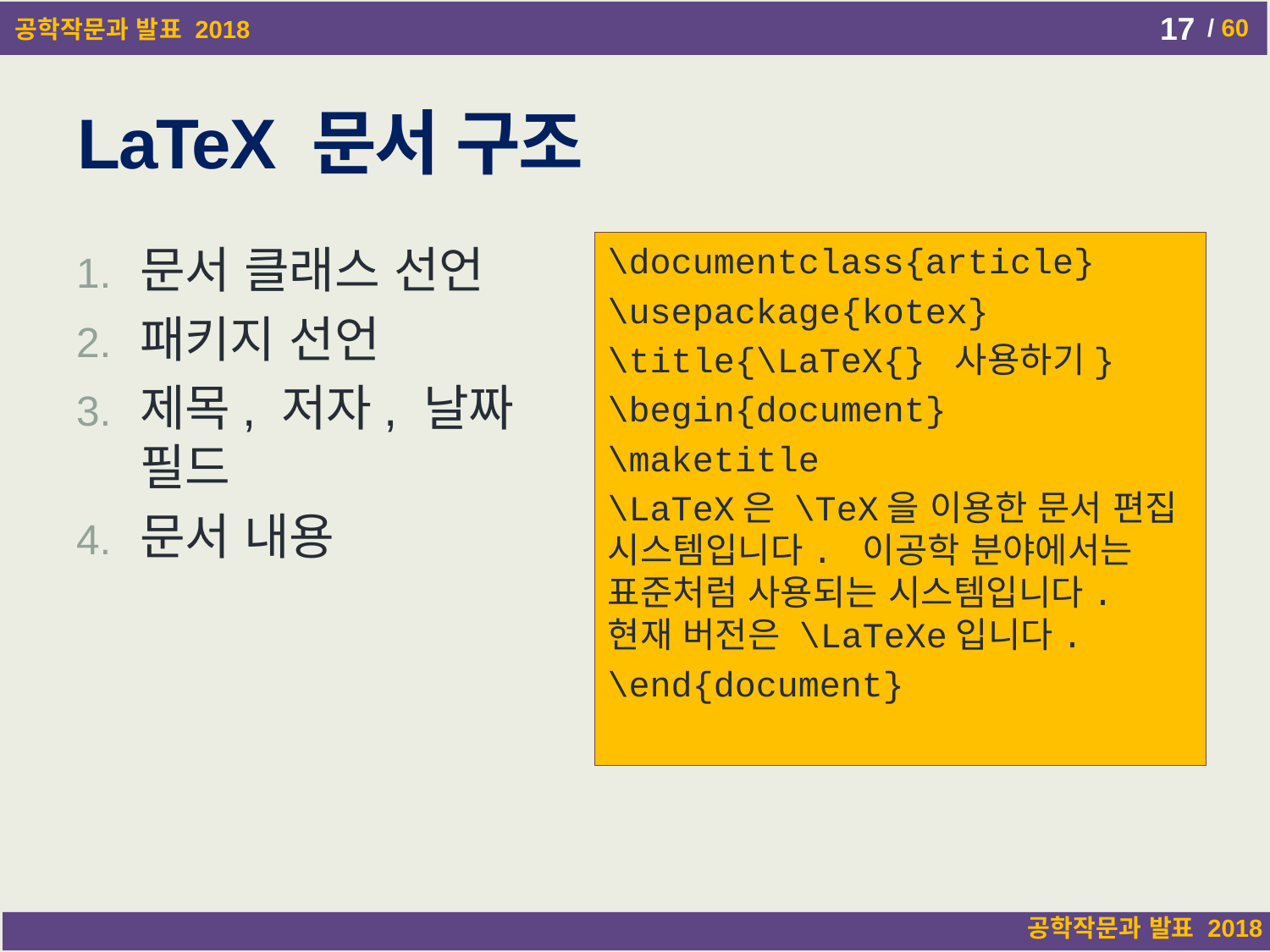

17
# LaTeX 문서 구조
문서 클래스 선언
패키지 선언
제목, 저자, 날짜 필드
문서 내용
\documentclass{article}
\usepackage{kotex}
\title{\LaTeX{} 사용하기}
\begin{document}
\maketitle
\LaTeX은 \TeX을 이용한 문서 편집 시스템입니다. 이공학 분야에서는 표준처럼 사용되는 시스템입니다. 현재 버전은 \LaTeXe입니다.
\end{document}